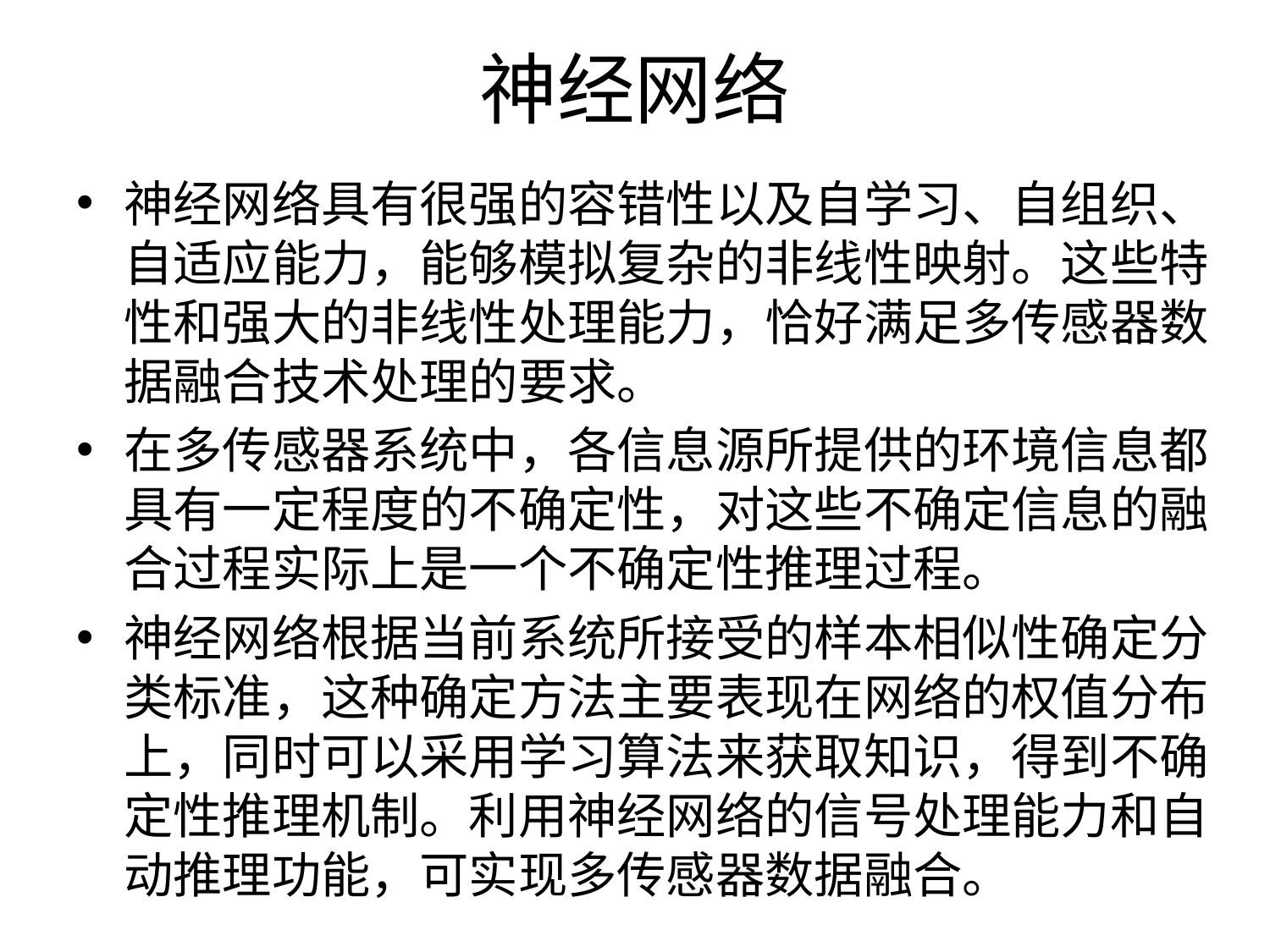

# 神经网络
神经网络具有很强的容错性以及自学习、自组织、自适应能力，能够模拟复杂的非线性映射。这些特性和强大的非线性处理能力，恰好满足多传感器数据融合技术处理的要求。
在多传感器系统中，各信息源所提供的环境信息都具有一定程度的不确定性，对这些不确定信息的融合过程实际上是一个不确定性推理过程。
神经网络根据当前系统所接受的样本相似性确定分类标准，这种确定方法主要表现在网络的权值分布上，同时可以采用学习算法来获取知识，得到不确定性推理机制。利用神经网络的信号处理能力和自动推理功能，可实现多传感器数据融合。